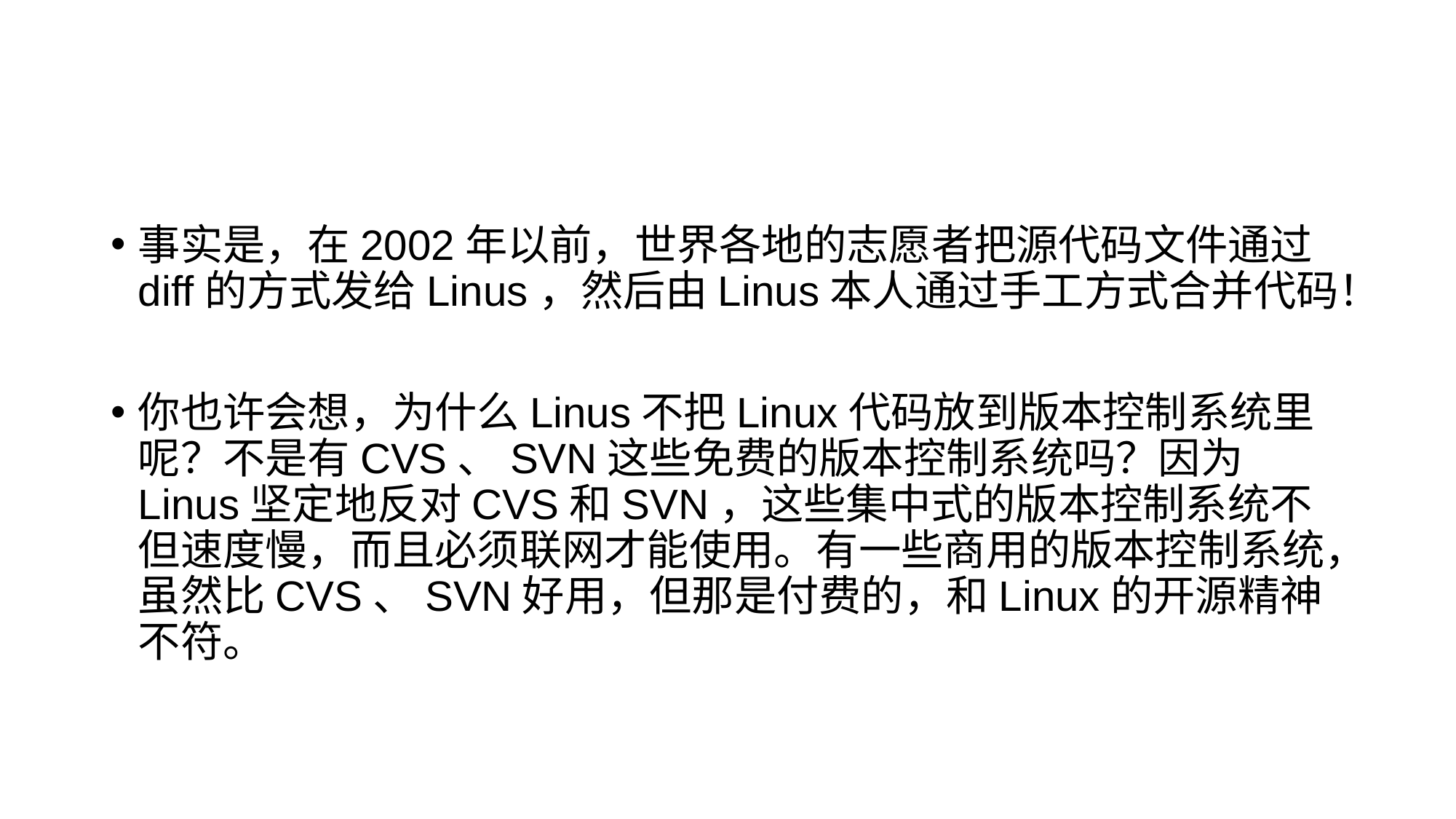

#
事实是，在2002年以前，世界各地的志愿者把源代码文件通过diff的方式发给Linus，然后由Linus本人通过手工方式合并代码！

你也许会想，为什么Linus不把Linux代码放到版本控制系统里呢？不是有CVS、SVN这些免费的版本控制系统吗？因为Linus坚定地反对CVS和SVN，这些集中式的版本控制系统不但速度慢，而且必须联网才能使用。有一些商用的版本控制系统，虽然比CVS、SVN好用，但那是付费的，和Linux的开源精神不符。